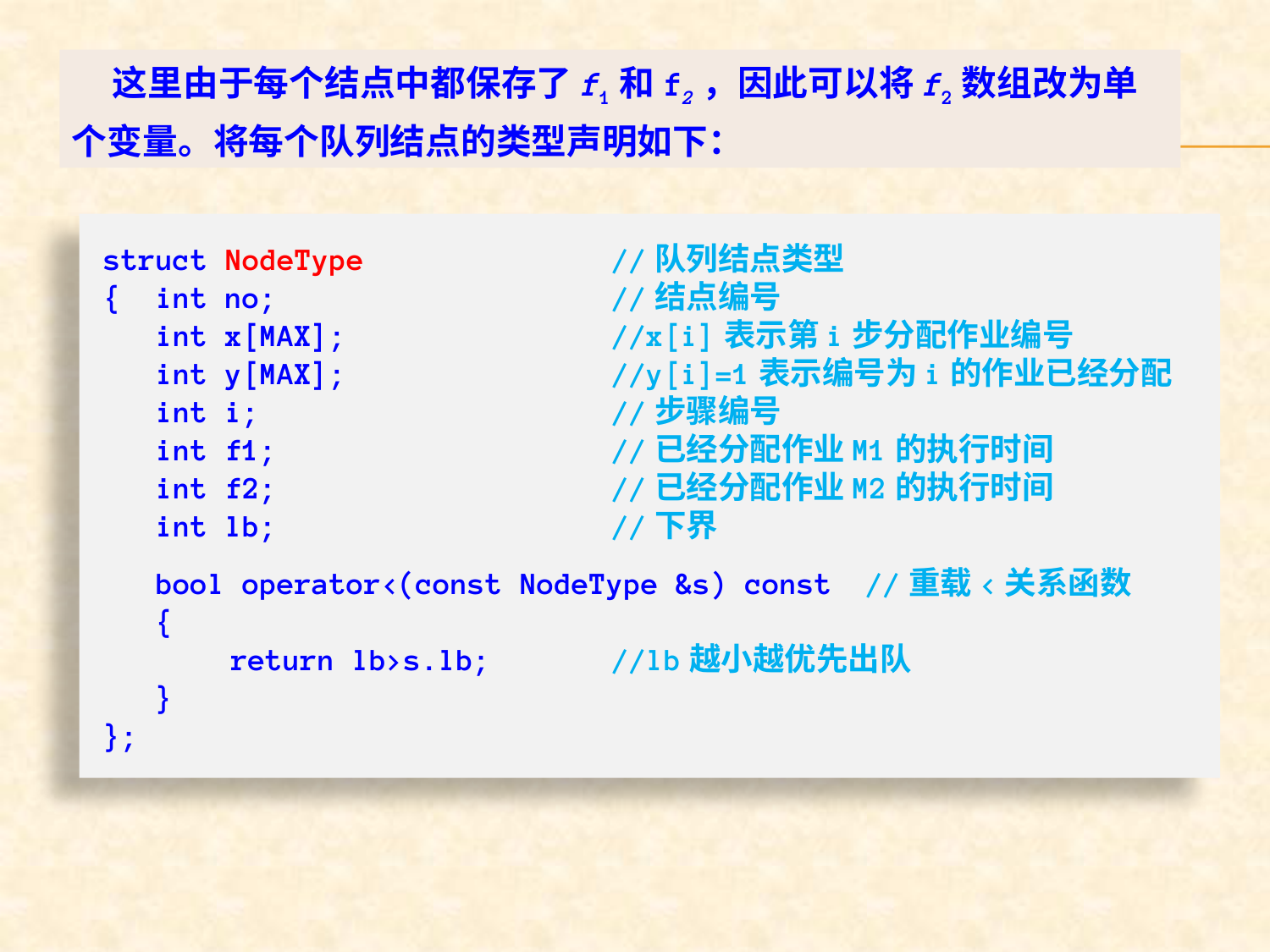

这里由于每个结点中都保存了f1和f2，因此可以将f2数组改为单个变量。将每个队列结点的类型声明如下：
struct NodeType		//队列结点类型
{  int no;			//结点编号
   int x[MAX];			//x[i]表示第i步分配作业编号
   int y[MAX];			//y[i]=1表示编号为i的作业已经分配
   int i;			//步骤编号
   int f1;			//已经分配作业M1的执行时间
   int f2;			//已经分配作业M2的执行时间
   int lb;			//下界
   bool operator<(const NodeType &s) const	//重载<关系函数
   {
	return lb>s.lb;	//lb越小越优先出队
   }
};